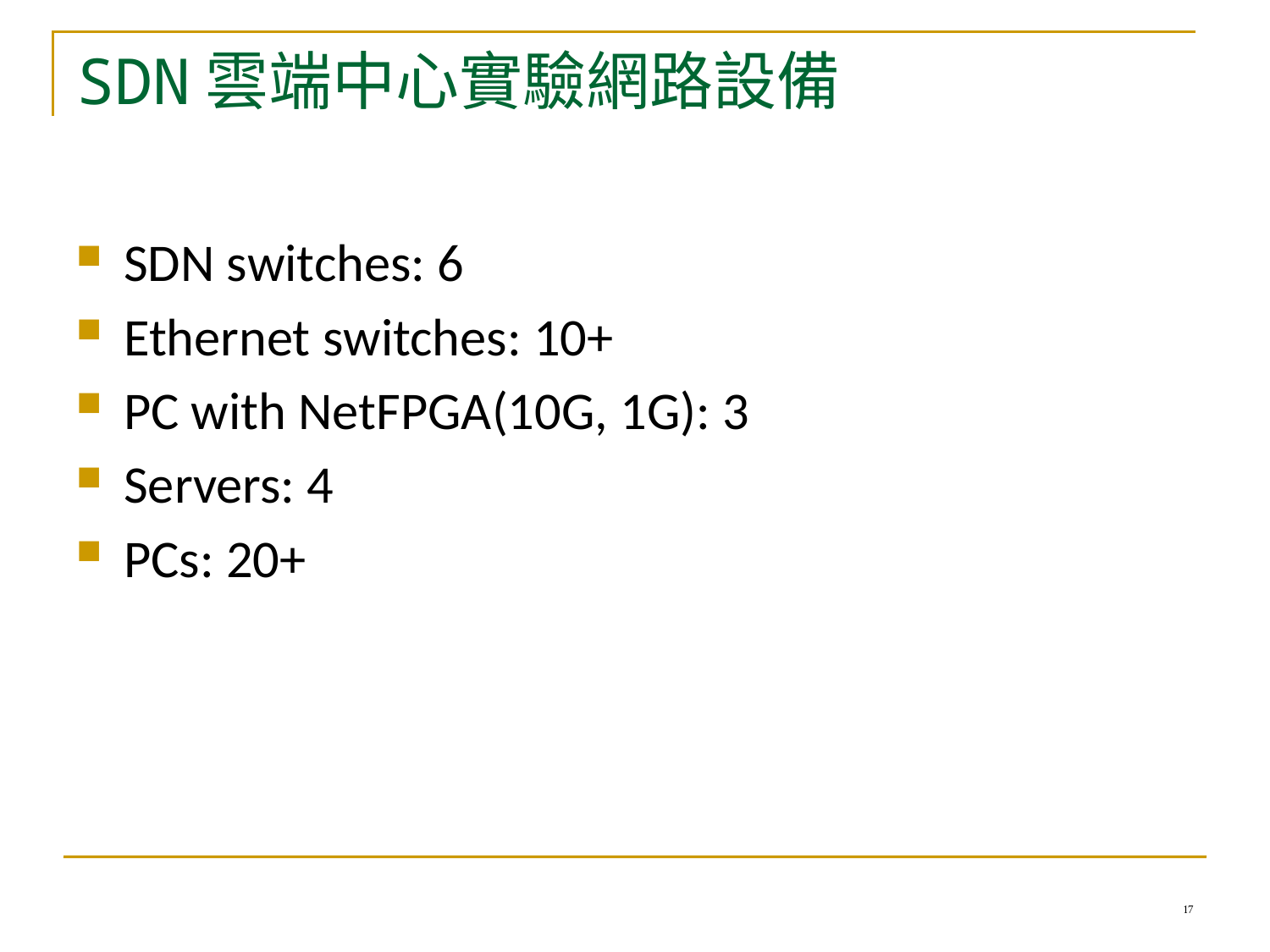

# SDN雲端中心實驗網路設備
SDN switches: 6
Ethernet switches: 10+
PC with NetFPGA(10G, 1G): 3
Servers: 4
PCs: 20+
17